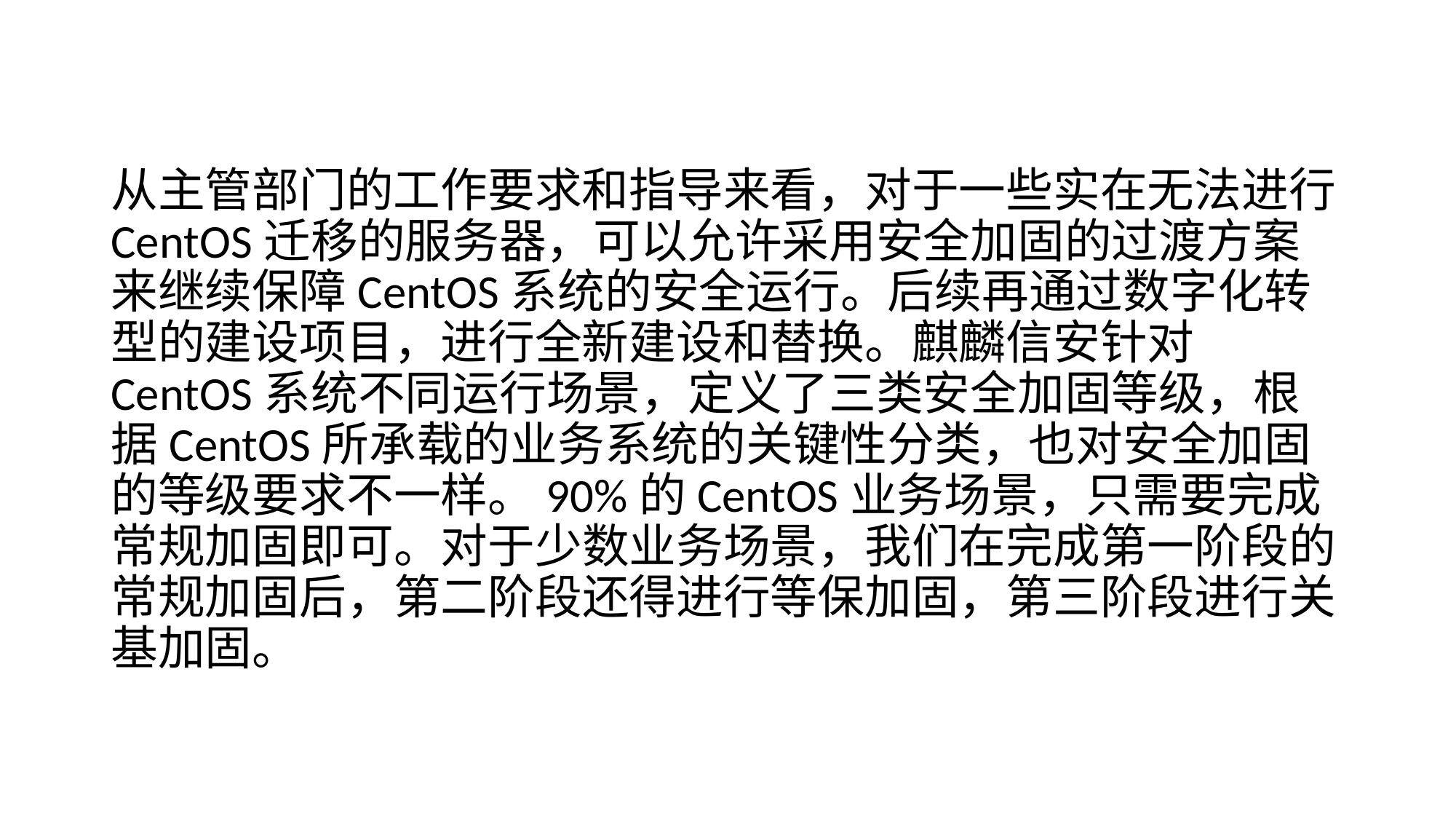

从主管部门的工作要求和指导来看，对于一些实在无法进行CentOS迁移的服务器，可以允许采用安全加固的过渡方案来继续保障CentOS系统的安全运行。后续再通过数字化转型的建设项目，进行全新建设和替换。麒麟信安针对CentOS系统不同运行场景，定义了三类安全加固等级，根据CentOS所承载的业务系统的关键性分类，也对安全加固的等级要求不一样。90%的CentOS业务场景，只需要完成常规加固即可。对于少数业务场景，我们在完成第一阶段的常规加固后，第二阶段还得进行等保加固，第三阶段进行关基加固。